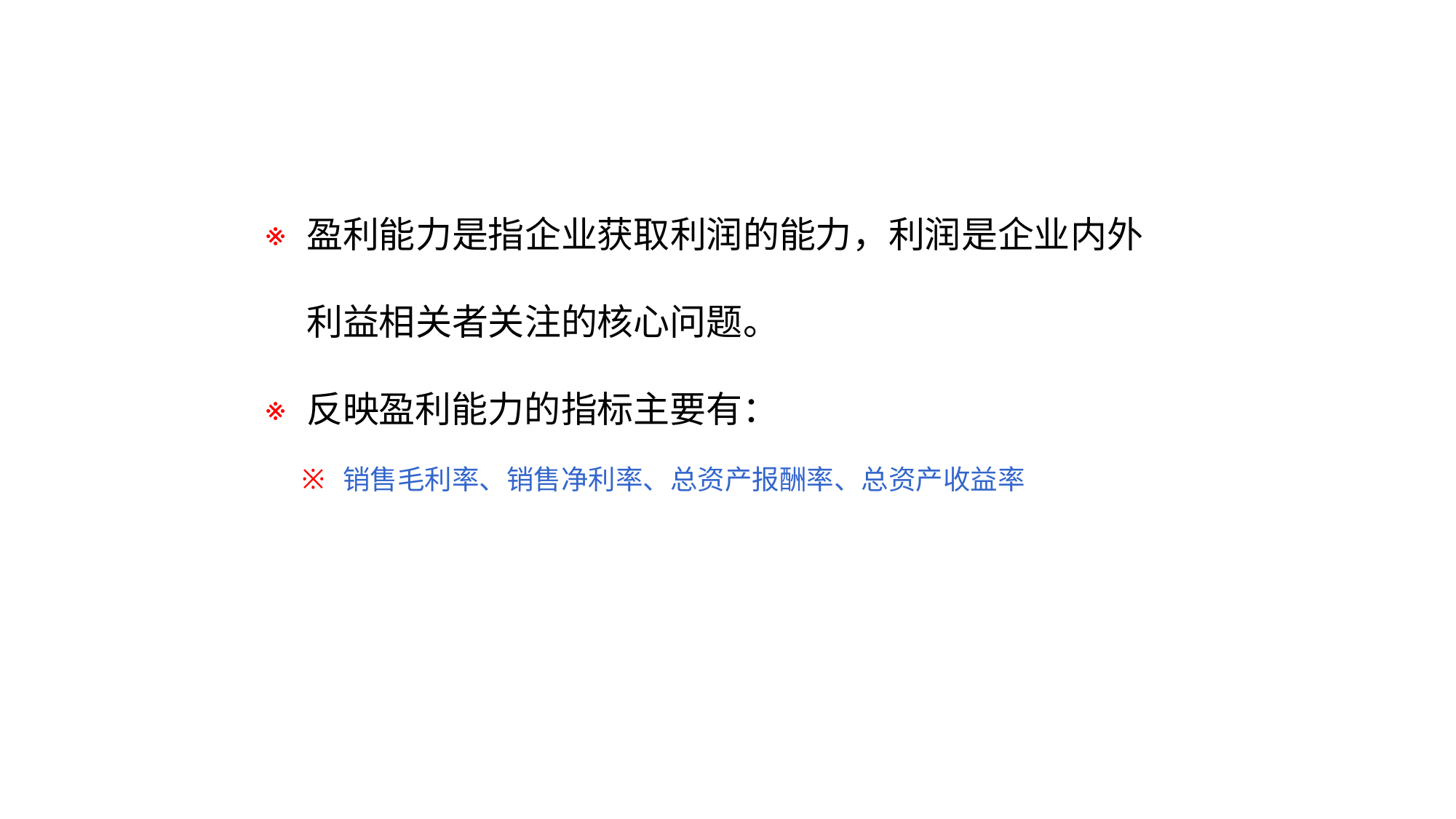

#
盈利能力是指企业获取利润的能力，利润是企业内外利益相关者关注的核心问题。
反映盈利能力的指标主要有：
销售毛利率、销售净利率、总资产报酬率、总资产收益率